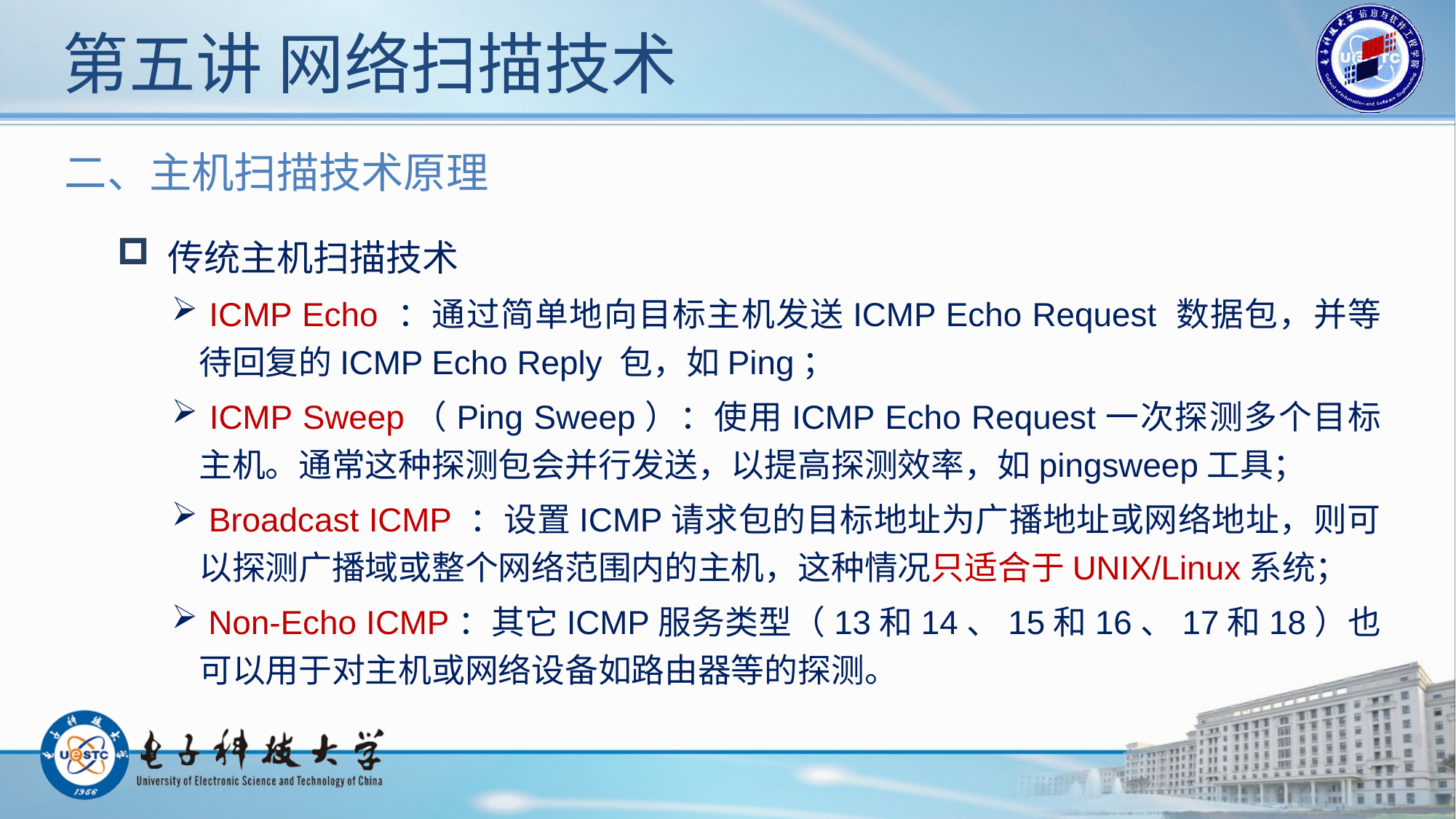

# 第五讲 网络扫描技术
二、主机扫描技术原理
 传统主机扫描技术
 ICMP Echo ：通过简单地向目标主机发送ICMP Echo Request 数据包，并等待回复的ICMP Echo Reply 包，如Ping；
 ICMP Sweep（Ping Sweep）：使用ICMP Echo Request一次探测多个目标主机。通常这种探测包会并行发送，以提高探测效率，如pingsweep工具；
 Broadcast ICMP ：设置ICMP请求包的目标地址为广播地址或网络地址，则可以探测广播域或整个网络范围内的主机，这种情况只适合于UNIX/Linux系统；
 Non-Echo ICMP：其它ICMP服务类型（13和14、15和16、17和18）也可以用于对主机或网络设备如路由器等的探测。